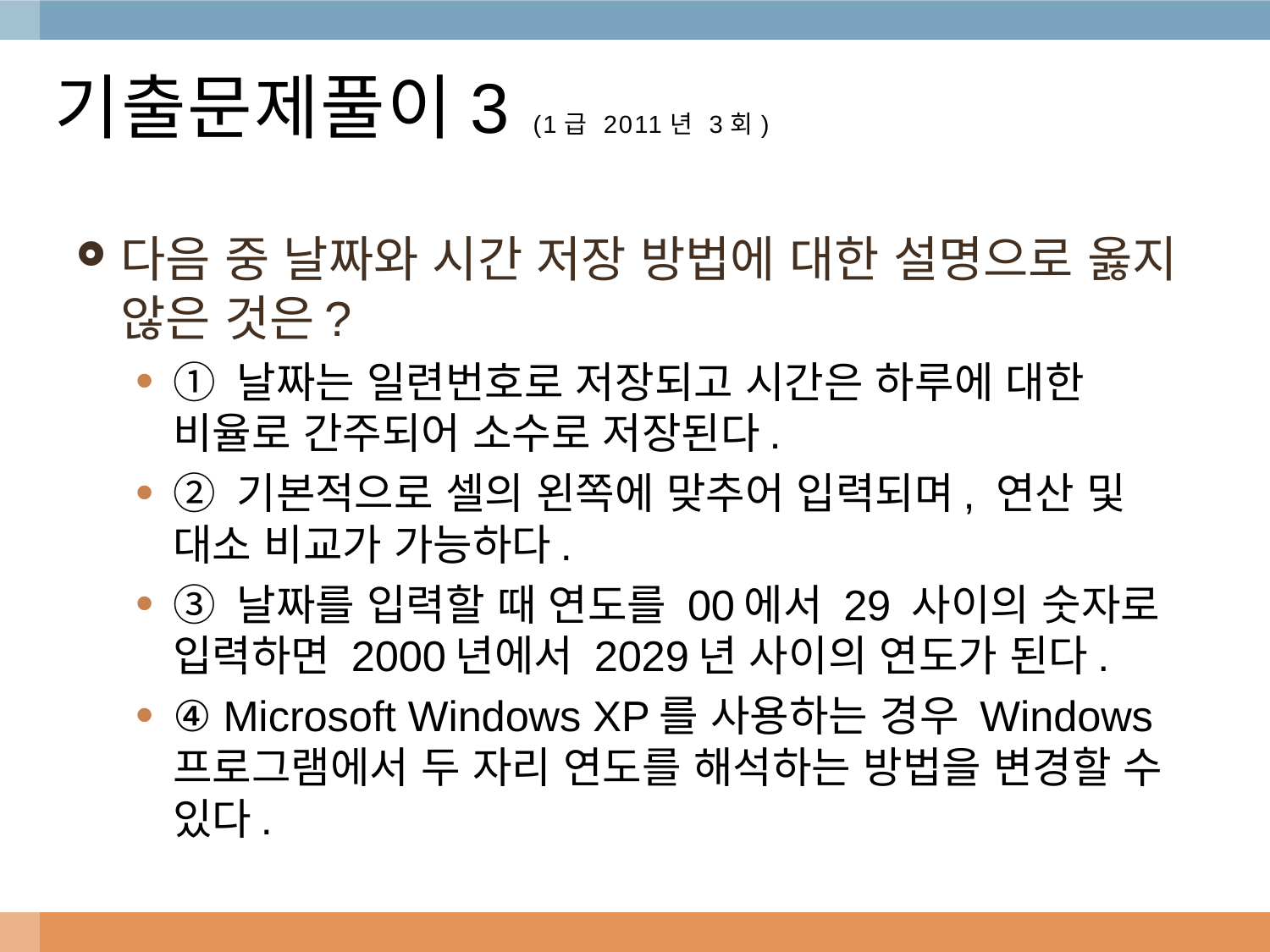

# 기출문제풀이3 (1급 2011년 3회)
다음 중 날짜와 시간 저장 방법에 대한 설명으로 옳지 않은 것은?
① 날짜는 일련번호로 저장되고 시간은 하루에 대한 비율로 간주되어 소수로 저장된다.
② 기본적으로 셀의 왼쪽에 맞추어 입력되며, 연산 및 대소 비교가 가능하다.
③ 날짜를 입력할 때 연도를 00에서 29 사이의 숫자로 입력하면 2000년에서 2029년 사이의 연도가 된다.
④ Microsoft Windows XP를 사용하는 경우 Windows 프로그램에서 두 자리 연도를 해석하는 방법을 변경할 수 있다.